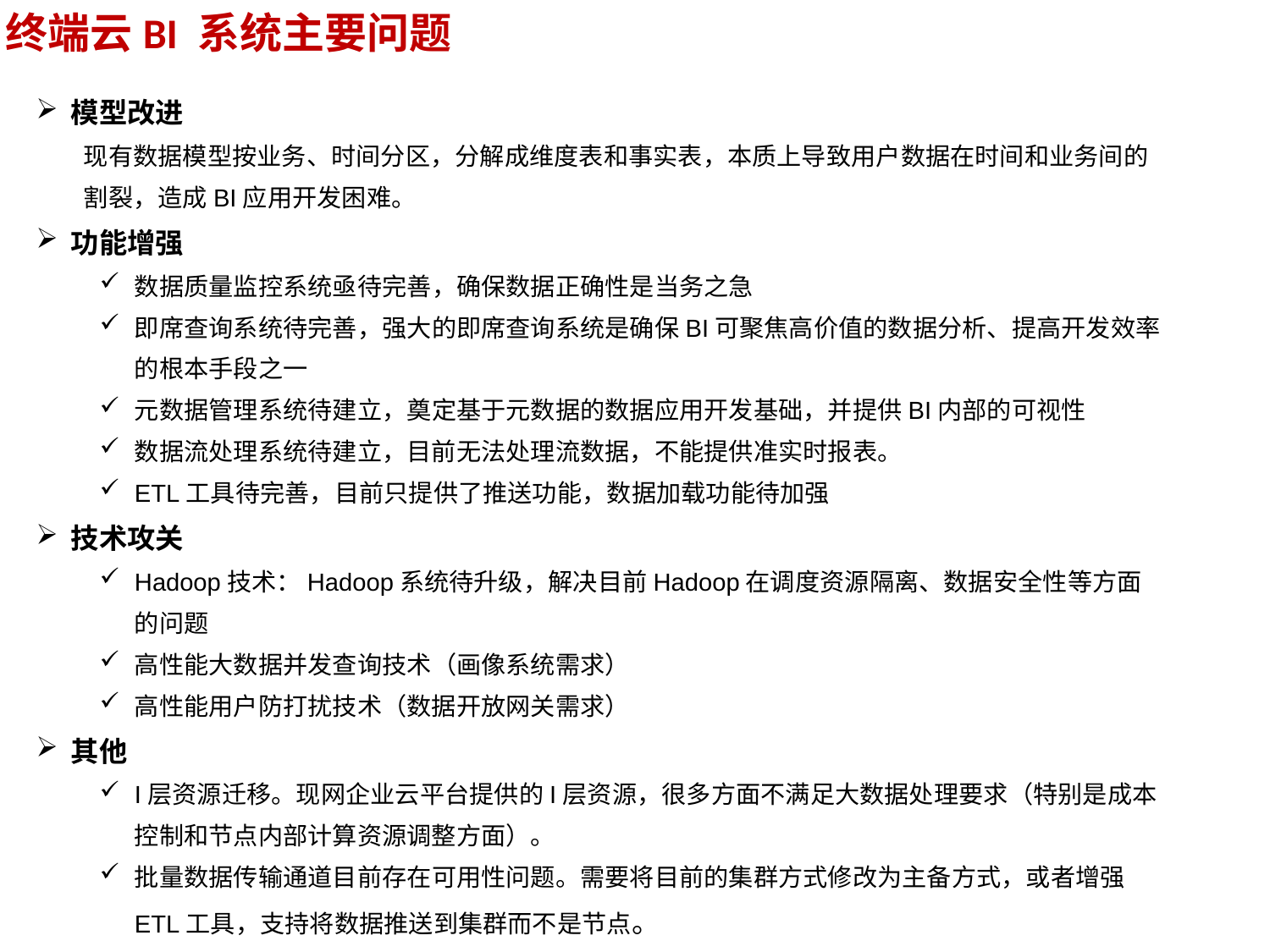

终端云BI 系统主要问题
模型改进
现有数据模型按业务、时间分区，分解成维度表和事实表，本质上导致用户数据在时间和业务间的割裂，造成BI应用开发困难。
功能增强
数据质量监控系统亟待完善，确保数据正确性是当务之急
即席查询系统待完善，强大的即席查询系统是确保BI可聚焦高价值的数据分析、提高开发效率的根本手段之一
元数据管理系统待建立，奠定基于元数据的数据应用开发基础，并提供BI内部的可视性
数据流处理系统待建立，目前无法处理流数据，不能提供准实时报表。
ETL工具待完善，目前只提供了推送功能，数据加载功能待加强
技术攻关
Hadoop技术：Hadoop系统待升级，解决目前Hadoop在调度资源隔离、数据安全性等方面的问题
高性能大数据并发查询技术（画像系统需求）
高性能用户防打扰技术（数据开放网关需求）
其他
I层资源迁移。现网企业云平台提供的I层资源，很多方面不满足大数据处理要求（特别是成本控制和节点内部计算资源调整方面）。
批量数据传输通道目前存在可用性问题。需要将目前的集群方式修改为主备方式，或者增强ETL工具，支持将数据推送到集群而不是节点。